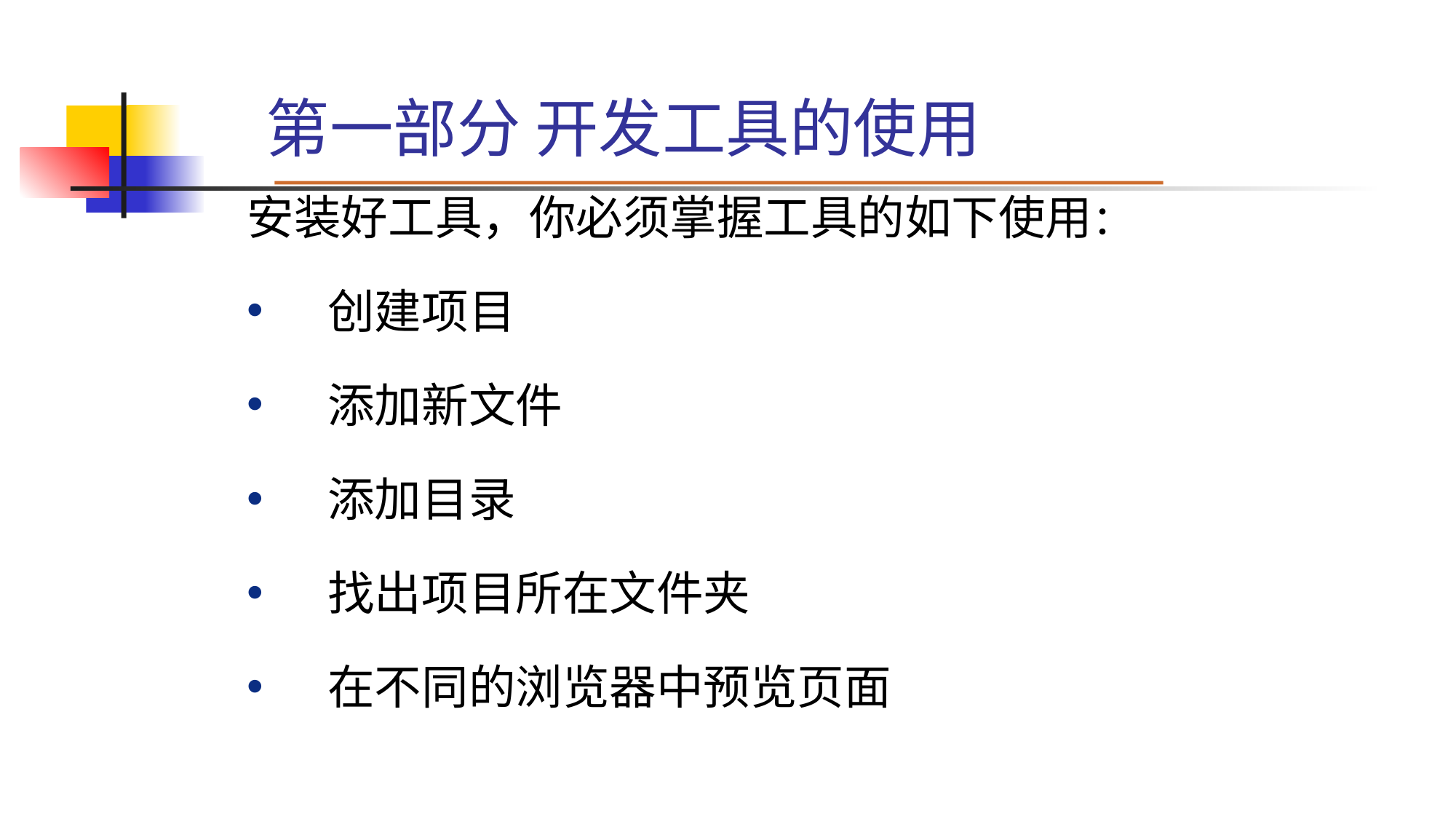

第一部分 开发工具的使用

安装好工具，你必须掌握工具的如下使用：
     创建项目
     添加新文件
     添加目录
     找出项目所在文件夹
     在不同的浏览器中预览页面